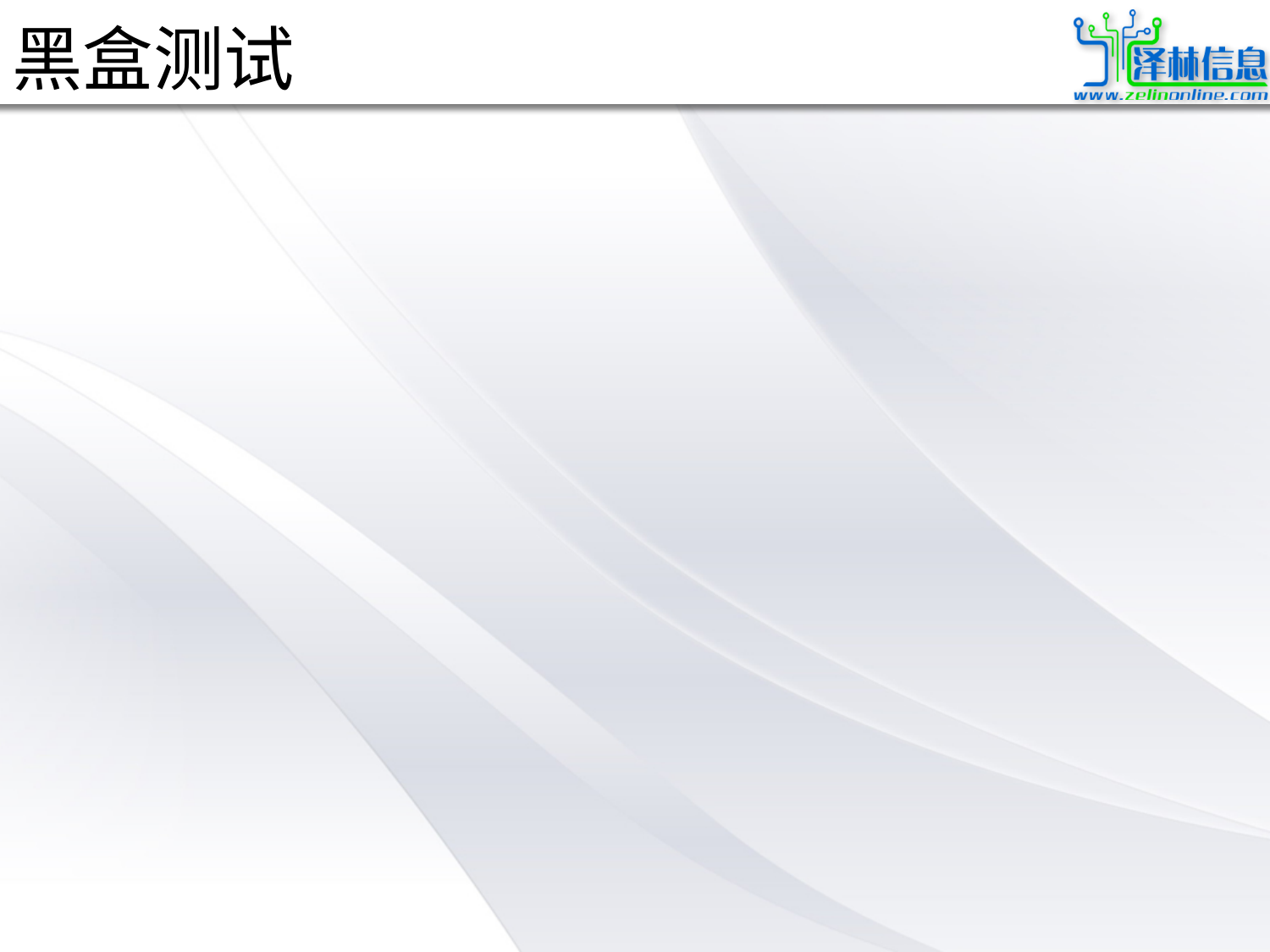

# 黑盒测试
  黑盒测试用于回答以下问题：

1）如何测试功能的有效性？
2）何种类型的输入会产生好的测试用例？
3）系统是否对特定的输入值尤其敏感？
4）如何分隔数据类的边界？
5）系统能够承受何种数据率和数据量？
6）特定类型的数据组合会对系统产生何种影响？